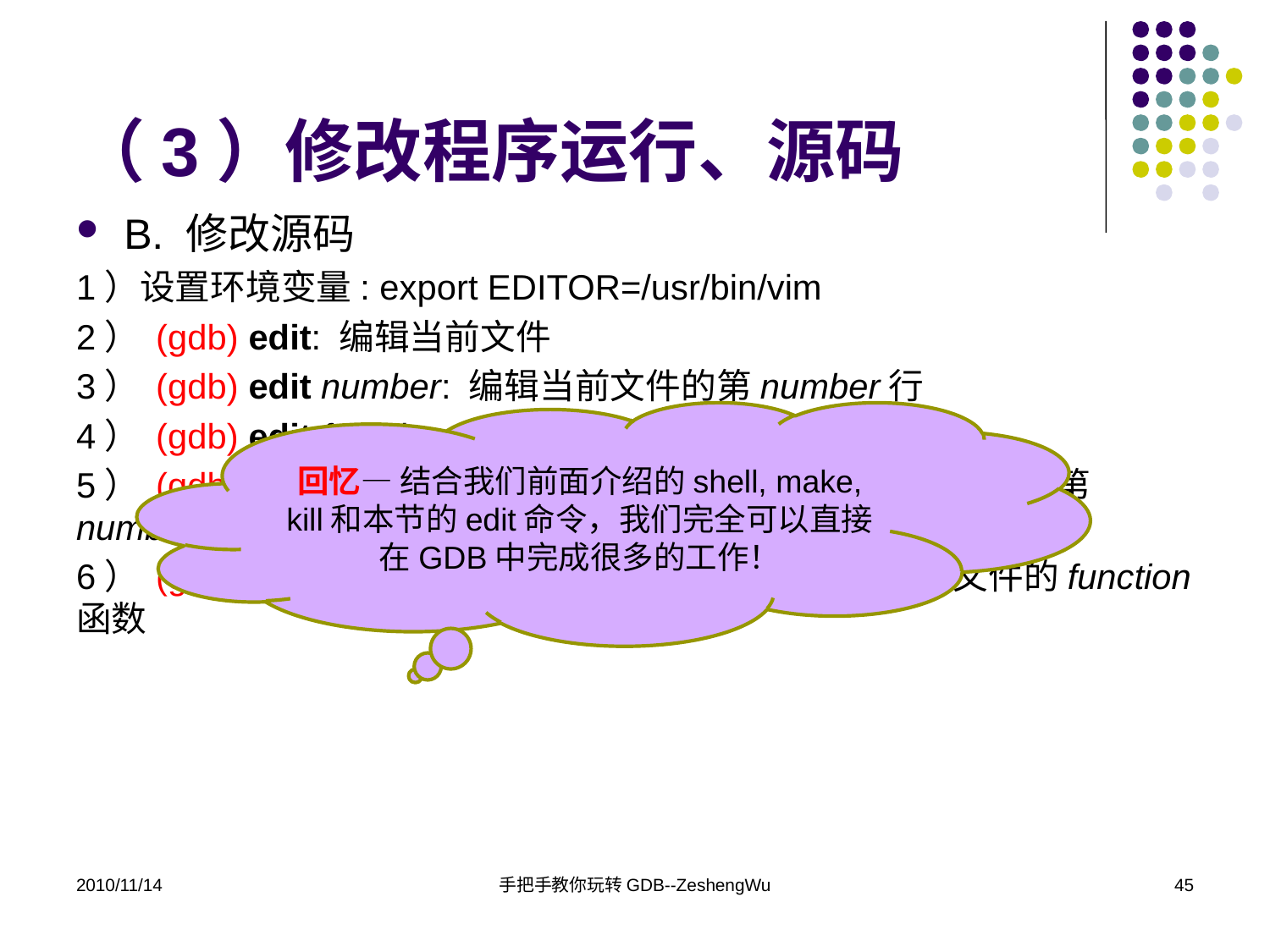

# （3）修改程序运行、源码
B. 修改源码
1）设置环境变量: export EDITOR=/usr/bin/vim
2） (gdb) edit: 编辑当前文件
3） (gdb) edit number: 编辑当前文件的第number行
4） (gdb) edit function: 编辑当前文件的function函数
5） (gdb) edit filename: number: 编辑名为filename的文件的第number行
6） (gdb) edit filename: function: 编辑名为filename的文件的function函数

回忆— 结合我们前面介绍的shell, make, kill和本节的edit命令，我们完全可以直接在GDB中完成很多的工作！
2010/11/14
手把手教你玩转GDB--ZeshengWu
45